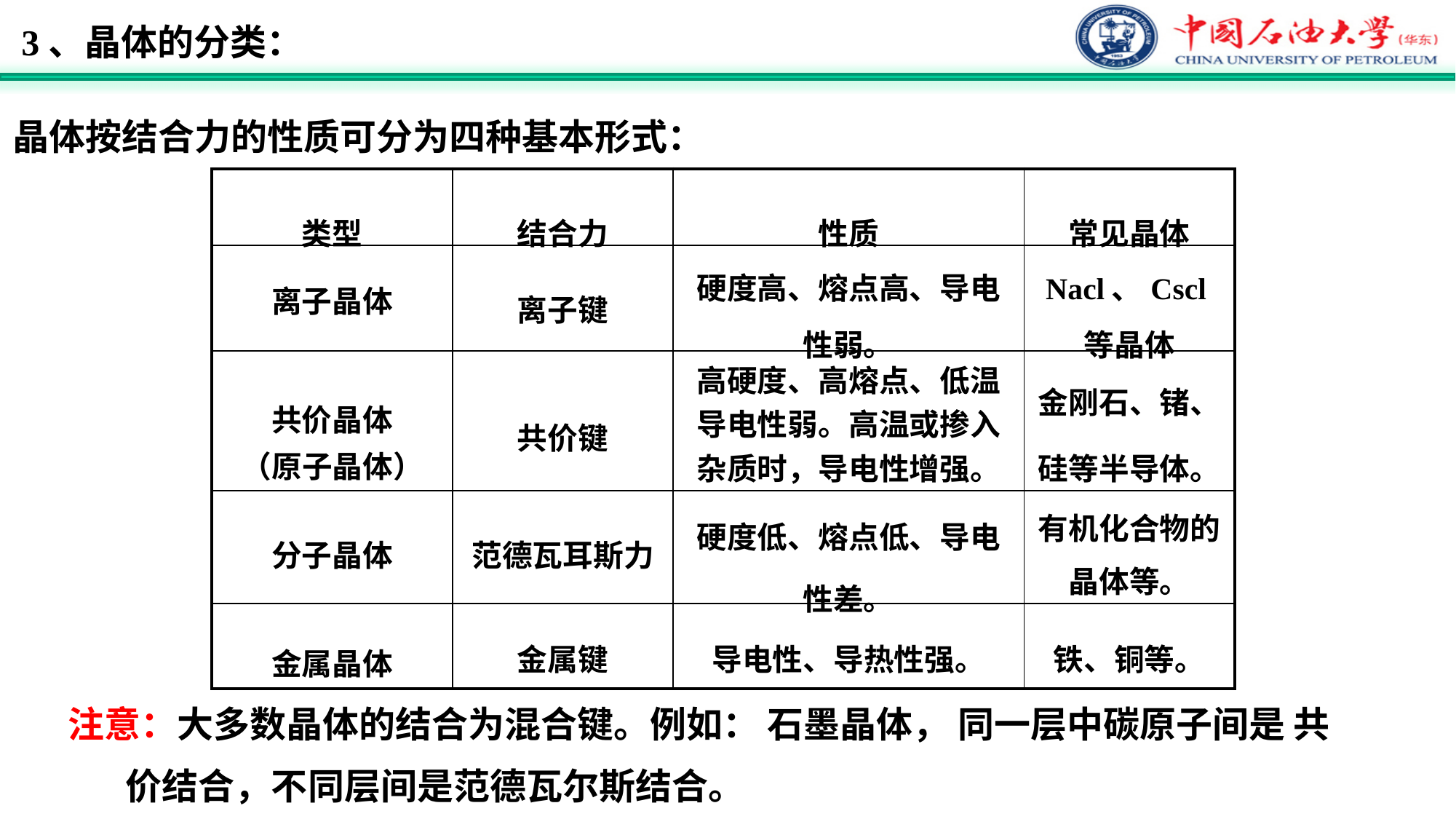

3、晶体的分类：
晶体按结合力的性质可分为四种基本形式：
| 类型 | 结合力 | 性质 | 常见晶体 |
| --- | --- | --- | --- |
| 离子晶体 | 离子键 | 硬度高、熔点高、导电性弱。 | Nacl、Cscl等晶体 |
| 共价晶体 （原子晶体） | 共价键 | 高硬度、高熔点、低温导电性弱。高温或掺入杂质时，导电性增强。 | 金刚石、锗、硅等半导体。 |
| 分子晶体 | 范德瓦耳斯力 | 硬度低、熔点低、导电性差。 | 有机化合物的晶体等。 |
| 金属晶体 | 金属键 | 导电性、导热性强。 | 铁、铜等。 |
注意：大多数晶体的结合为混合键。例如： 石墨晶体， 同一层中碳原子间是 共
      价结合，不同层间是范德瓦尔斯结合。